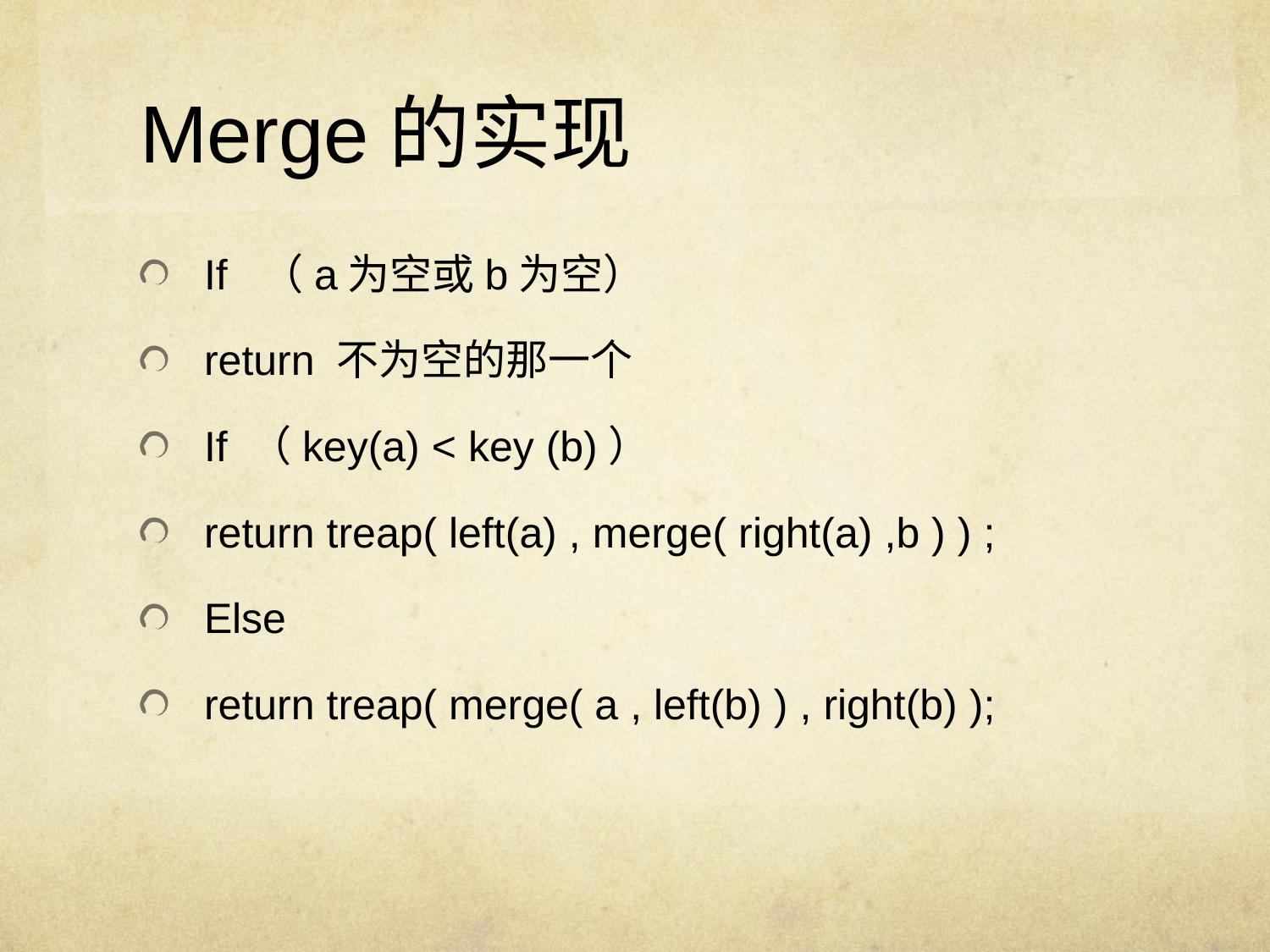

# Merge的实现
If  （a为空或b为空）
return 不为空的那一个
If （key(a) < key (b)）
return treap( left(a) , merge( right(a) ,b ) ) ;
Else
return treap( merge( a , left(b) ) , right(b) );